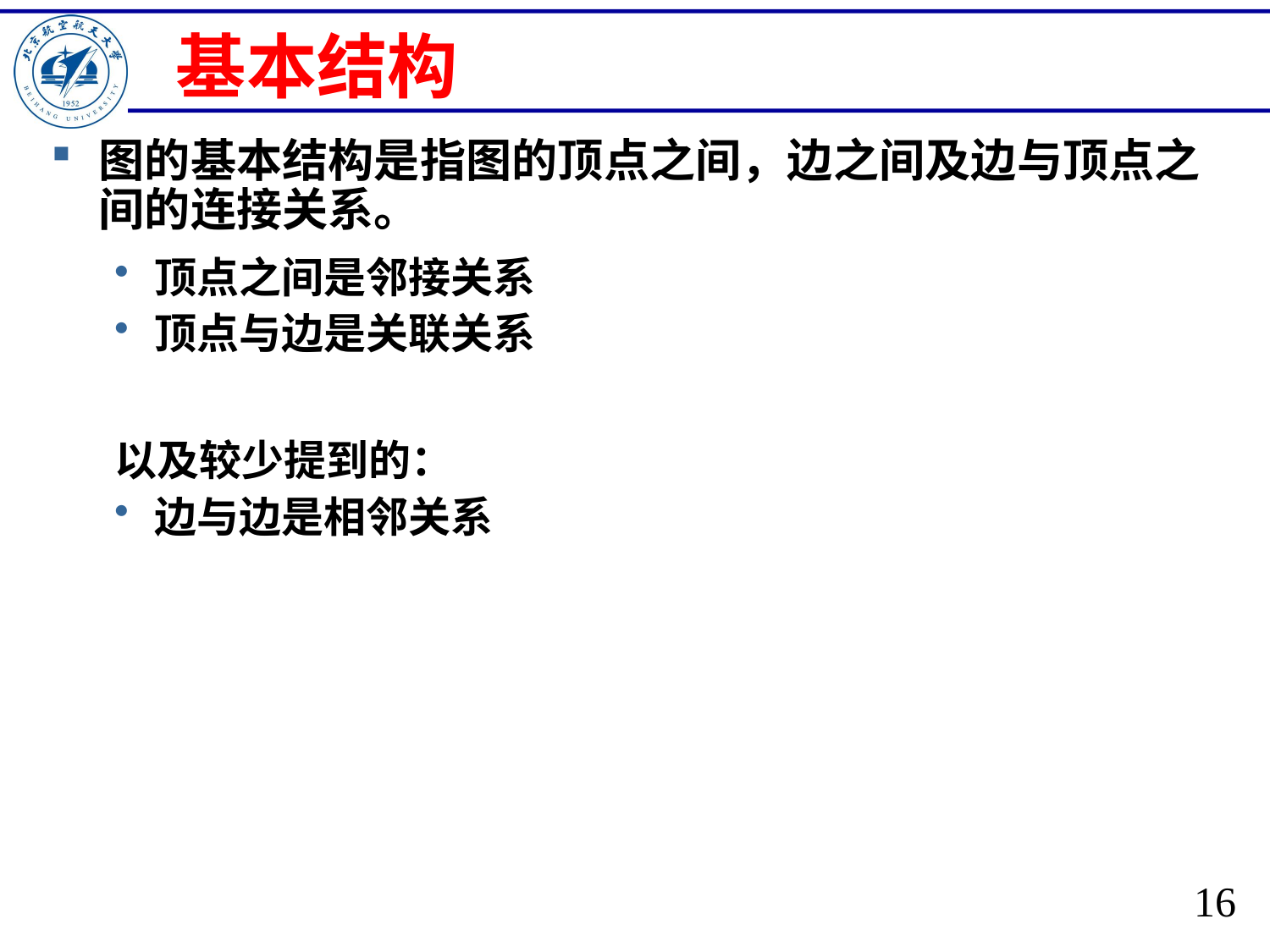

# 基本结构
图的基本结构是指图的顶点之间，边之间及边与顶点之间的连接关系。
顶点之间是邻接关系
顶点与边是关联关系

以及较少提到的：
边与边是相邻关系